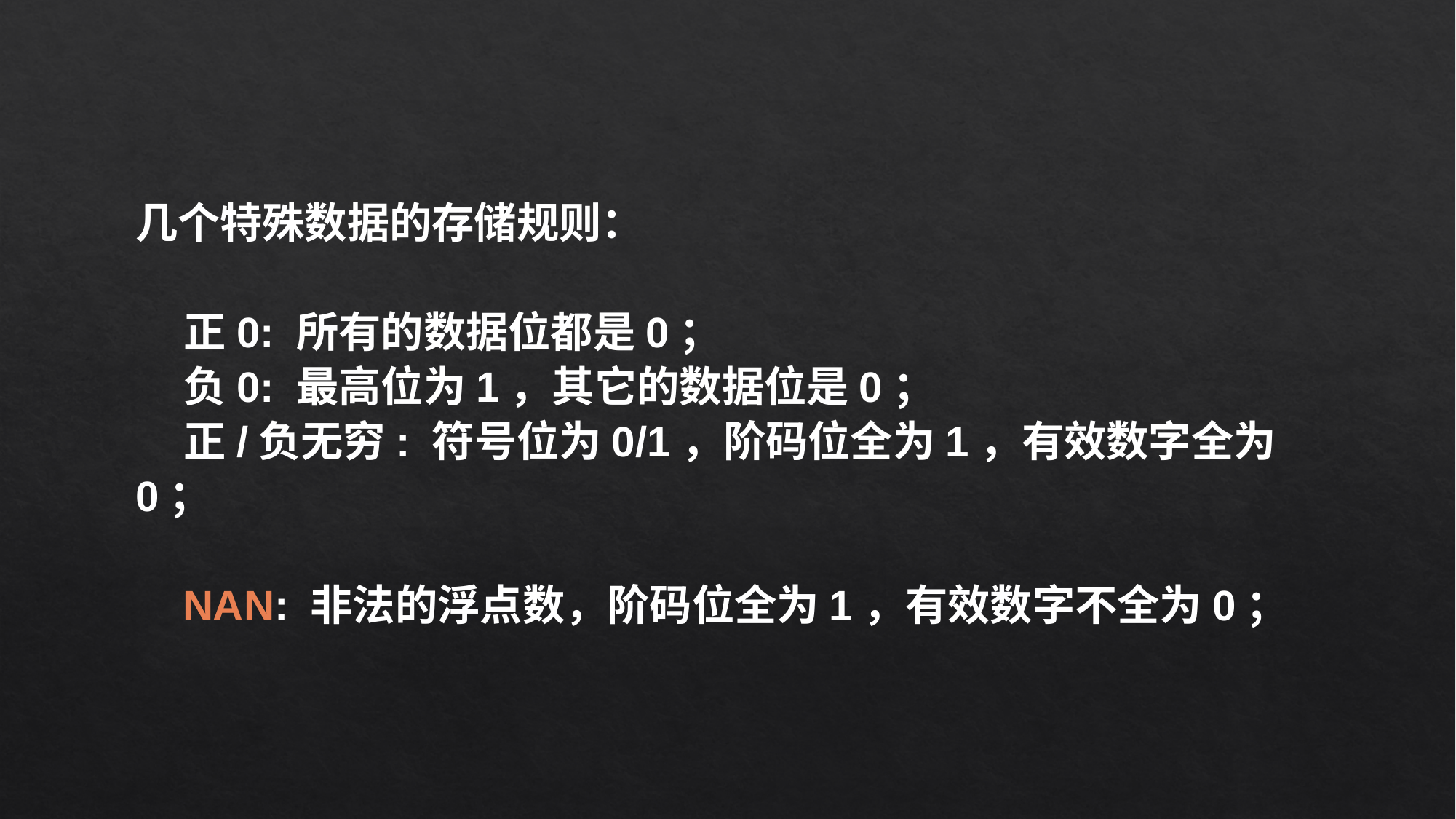

几个特殊数据的存储规则：

    正0: 所有的数据位都是0；
    负0: 最高位为1，其它的数据位是0；
    正/负无穷: 符号位为0/1，阶码位全为1，有效数字全为0；

    NAN: 非法的浮点数，阶码位全为1，有效数字不全为0；